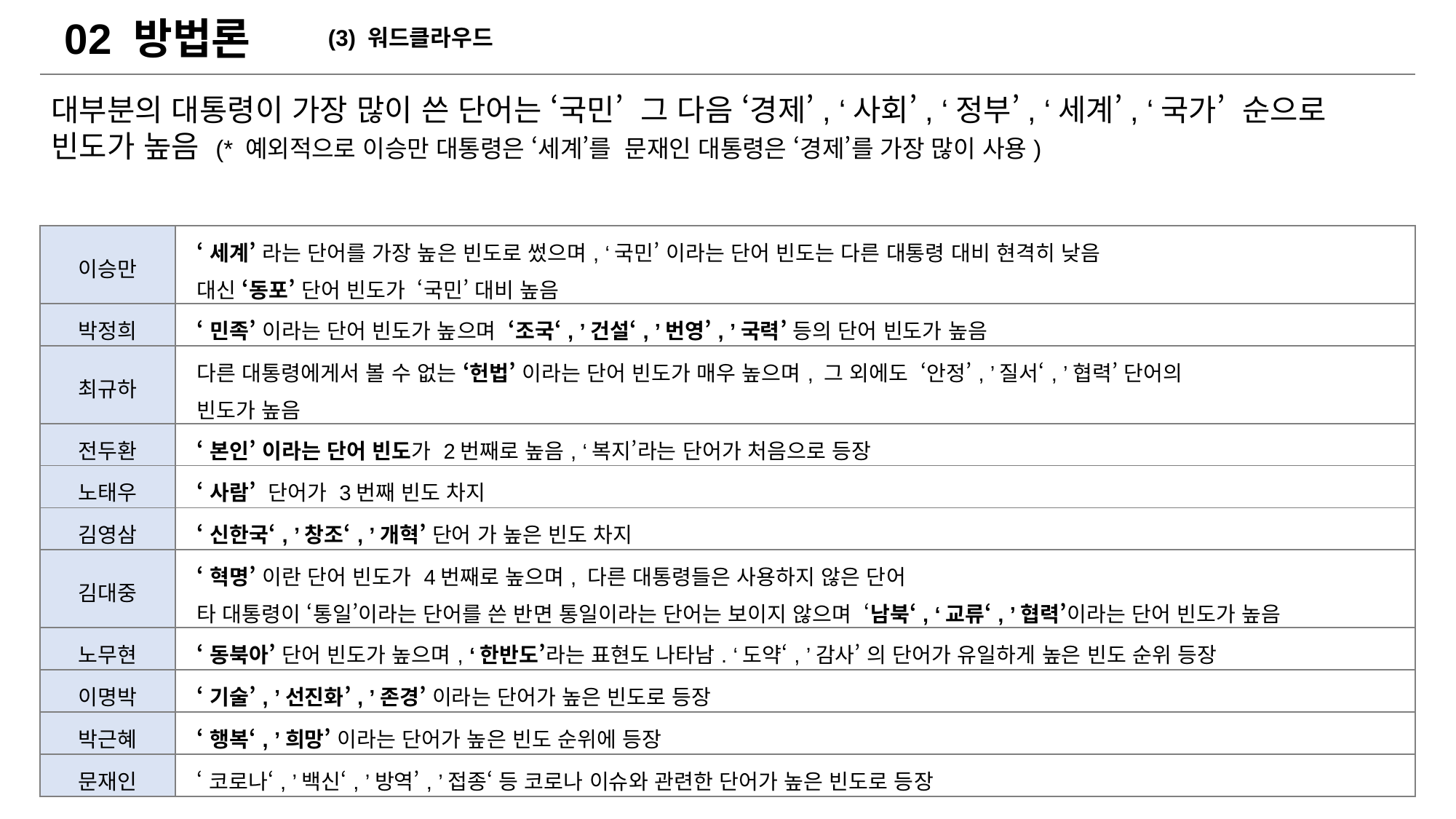

02 방법론
(3) 워드클라우드
대부분의 대통령이 가장 많이 쓴 단어는 ‘국민’  그 다음 ‘경제’, ‘사회’, ‘정부’, ‘세계’, ‘국가’  순으로 빈도가 높음 (* 예외적으로 이승만 대통령은 ‘세계’를  문재인 대통령은 ‘경제’를 가장 많이 사용)
| 이승만 | ‘세계’ 라는 단어를 가장 높은 빈도로 썼으며, ‘국민’ 이라는 단어 빈도는 다른 대통령 대비 현격히 낮음 대신 ‘동포’ 단어 빈도가 ‘국민’ 대비 높음 |
| --- | --- |
| 박정희 | ‘민족’ 이라는 단어 빈도가 높으며 ‘조국‘, ’건설‘, ’번영’, ’국력’ 등의 단어 빈도가 높음 |
| 최규하 | 다른 대통령에게서 볼 수 없는 ‘헌법’ 이라는 단어 빈도가 매우 높으며, 그 외에도 ‘안정’, ’질서‘, ’협력’ 단어의 빈도가 높음 |
| 전두환 | ‘본인’ 이라는 단어 빈도가 2번째로 높음, ‘복지’라는 단어가 처음으로 등장 |
| 노태우 | ‘사람’ 단어가 3번째 빈도 차지 |
| 김영삼 | ‘신한국‘, ’창조‘, ’개혁’ 단어 가 높은 빈도 차지 |
| 김대중 | ‘혁명’ 이란 단어 빈도가 4번째로 높으며, 다른 대통령들은 사용하지 않은 단어 타 대통령이 ‘통일’이라는 단어를 쓴 반면 통일이라는 단어는 보이지 않으며 ‘남북‘, ‘교류‘, ’협력’이라는 단어 빈도가 높음 |
| 노무현 | ‘동북아’ 단어 빈도가 높으며, ‘한반도’라는 표현도 나타남. ‘도약‘, ’감사’ 의 단어가 유일하게 높은 빈도 순위 등장 |
| 이명박 | ‘기술’, ’선진화’, ’존경’ 이라는 단어가 높은 빈도로 등장 |
| 박근혜 | ‘행복‘, ’희망’ 이라는 단어가 높은 빈도 순위에 등장 |
| 문재인 | ‘코로나‘, ’백신‘, ’방역’, ’접종‘ 등 코로나 이슈와 관련한 단어가 높은 빈도로 등장 |